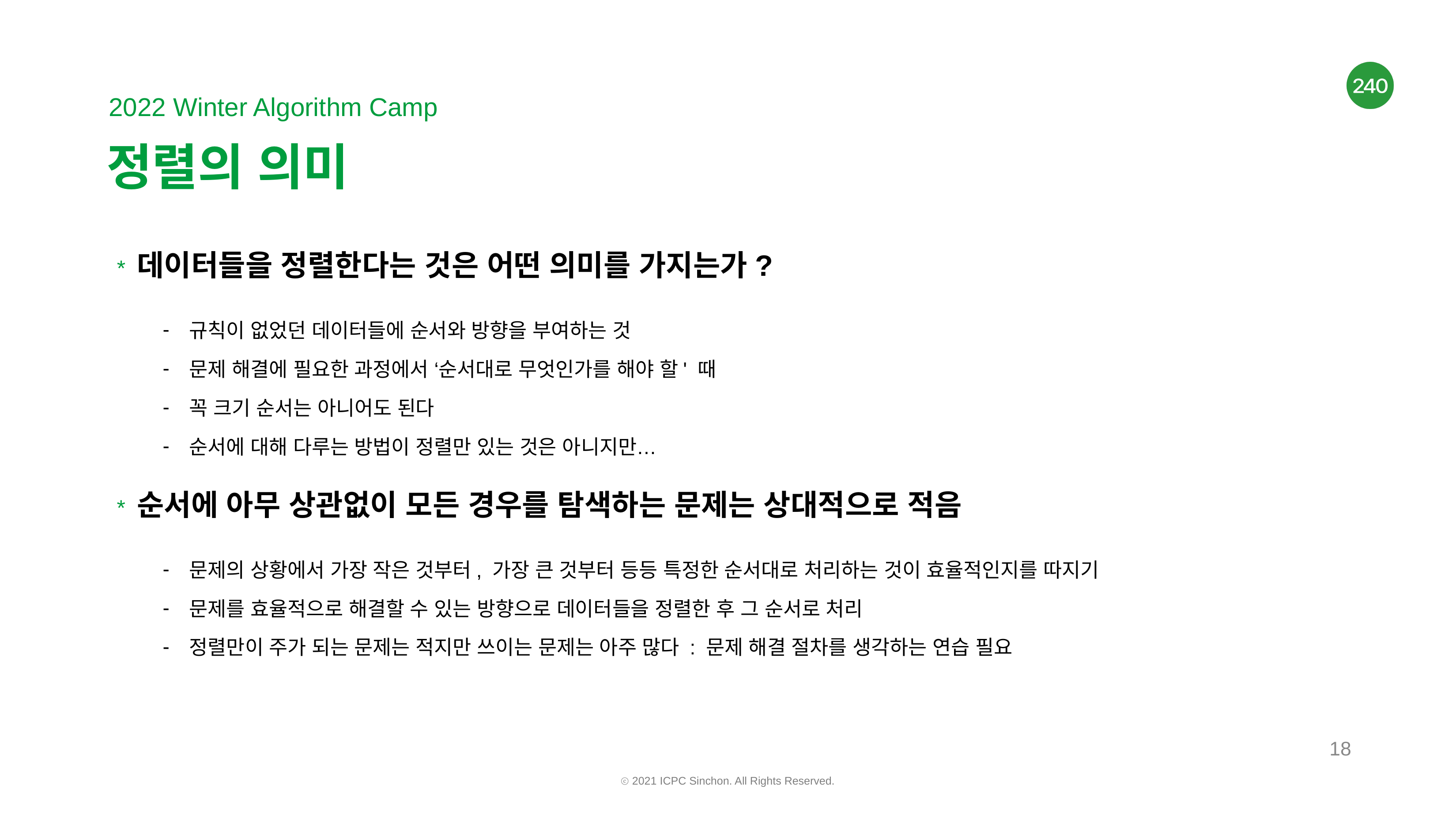

정렬의 의미
* 데이터들을 정렬한다는 것은 어떤 의미를 가지는가?

규칙이 없었던 데이터들에 순서와 방향을 부여하는 것
문제 해결에 필요한 과정에서 ‘순서대로 무엇인가를 해야 할' 때
꼭 크기 순서는 아니어도 된다
순서에 대해 다루는 방법이 정렬만 있는 것은 아니지만…
* 순서에 아무 상관없이 모든 경우를 탐색하는 문제는 상대적으로 적음
문제의 상황에서 가장 작은 것부터, 가장 큰 것부터 등등 특정한 순서대로 처리하는 것이 효율적인지를 따지기
문제를 효율적으로 해결할 수 있는 방향으로 데이터들을 정렬한 후 그 순서로 처리
정렬만이 주가 되는 문제는 적지만 쓰이는 문제는 아주 많다 : 문제 해결 절차를 생각하는 연습 필요
18
ⓒ 2021 ICPC Sinchon. All Rights Reserved.